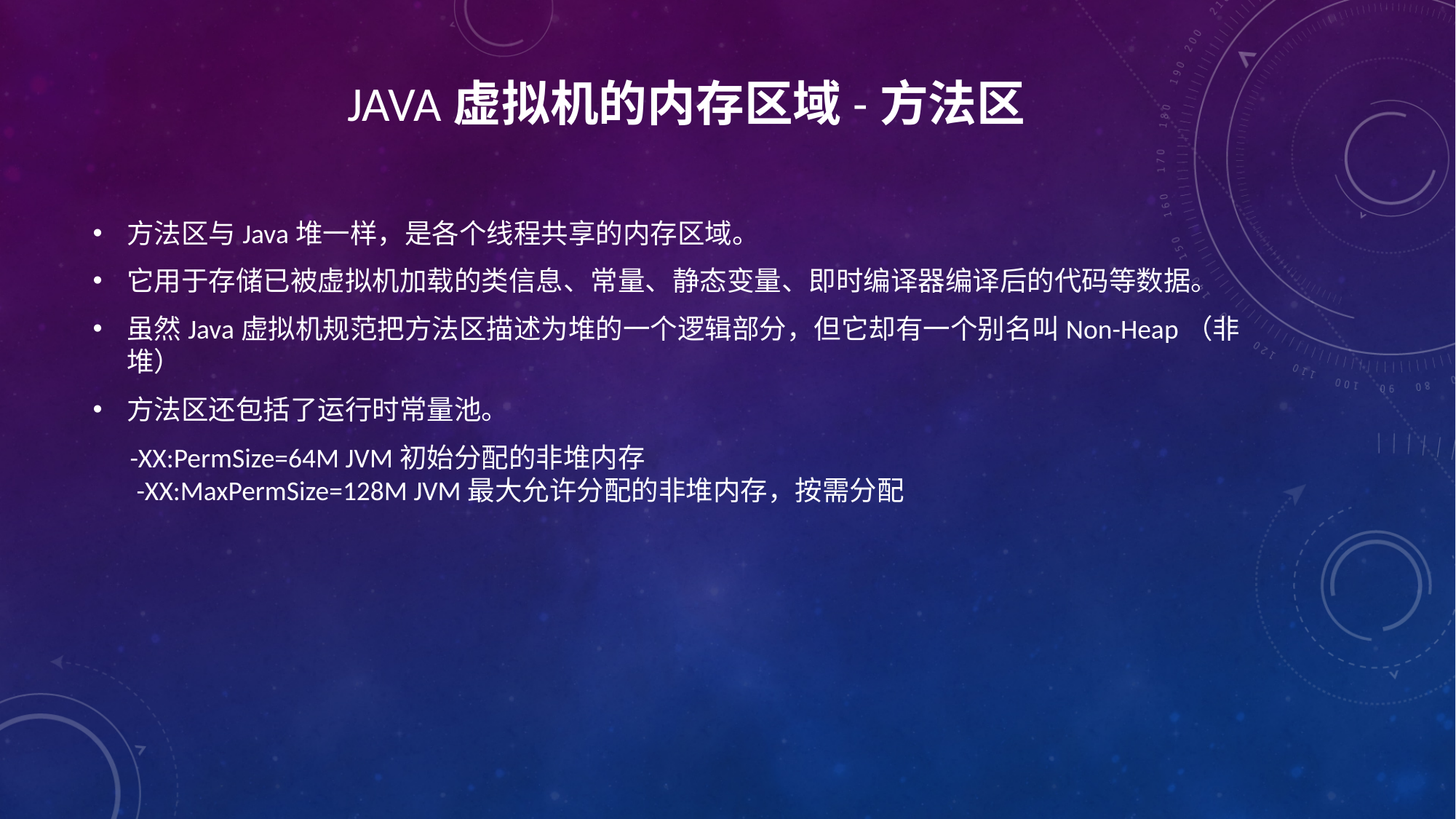

# Java虚拟机的内存区域-方法区

方法区与Java堆一样，是各个线程共享的内存区域。
它用于存储已被虚拟机加载的类信息、常量、静态变量、即时编译器编译后的代码等数据。
虽然Java虚拟机规范把方法区描述为堆的一个逻辑部分，但它却有一个别名叫Non-Heap（非堆）
方法区还包括了运行时常量池。
      -XX:PermSize=64M JVM初始分配的非堆内存
      -XX:MaxPermSize=128M JVM最大允许分配的非堆内存，按需分配